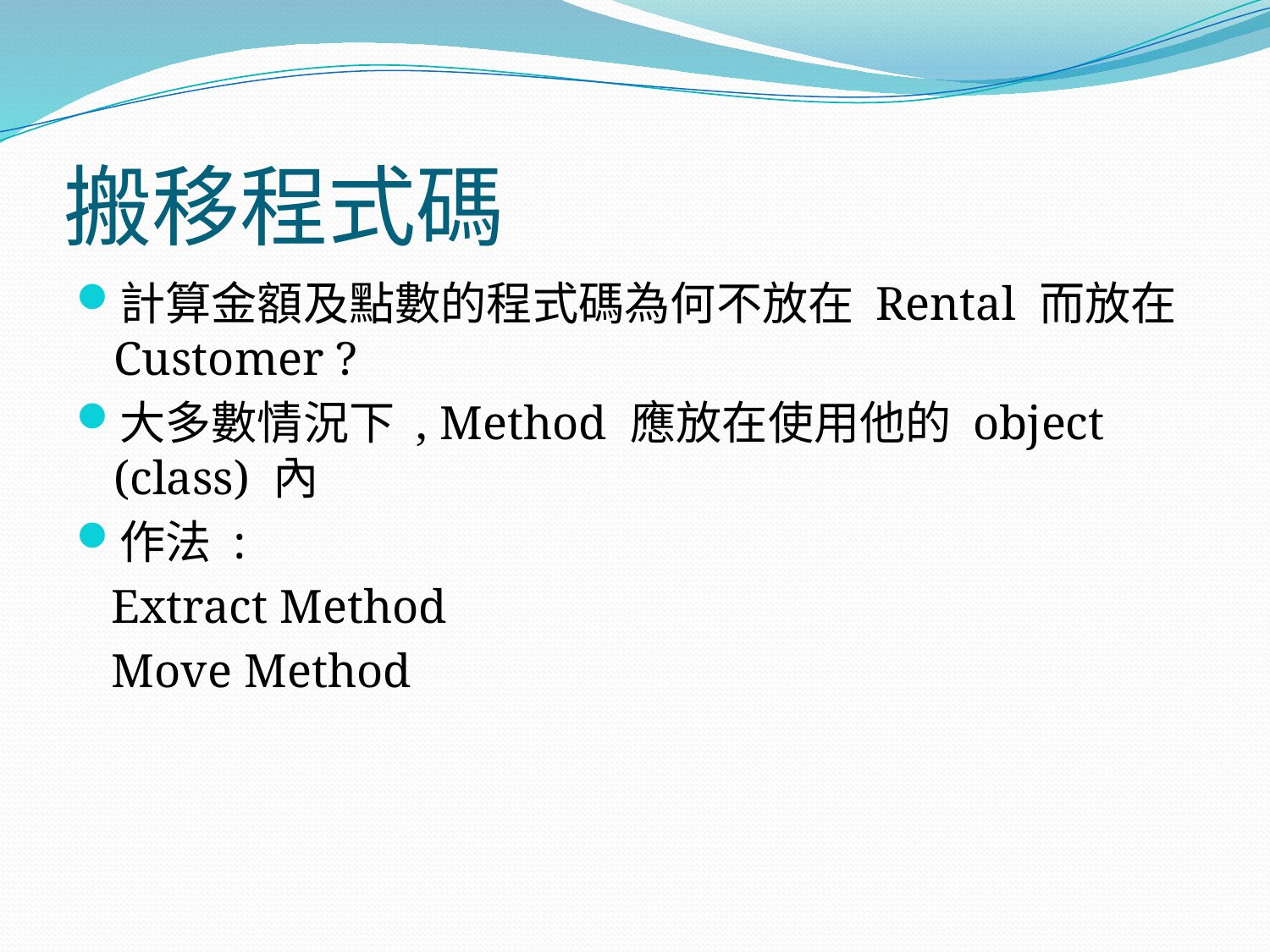

# 搬移程式碼
計算金額及點數的程式碼為何不放在 Rental 而放在 Customer ?
大多數情況下 , Method 應放在使用他的 object (class) 內
作法 :
   Extract Method
   Move Method